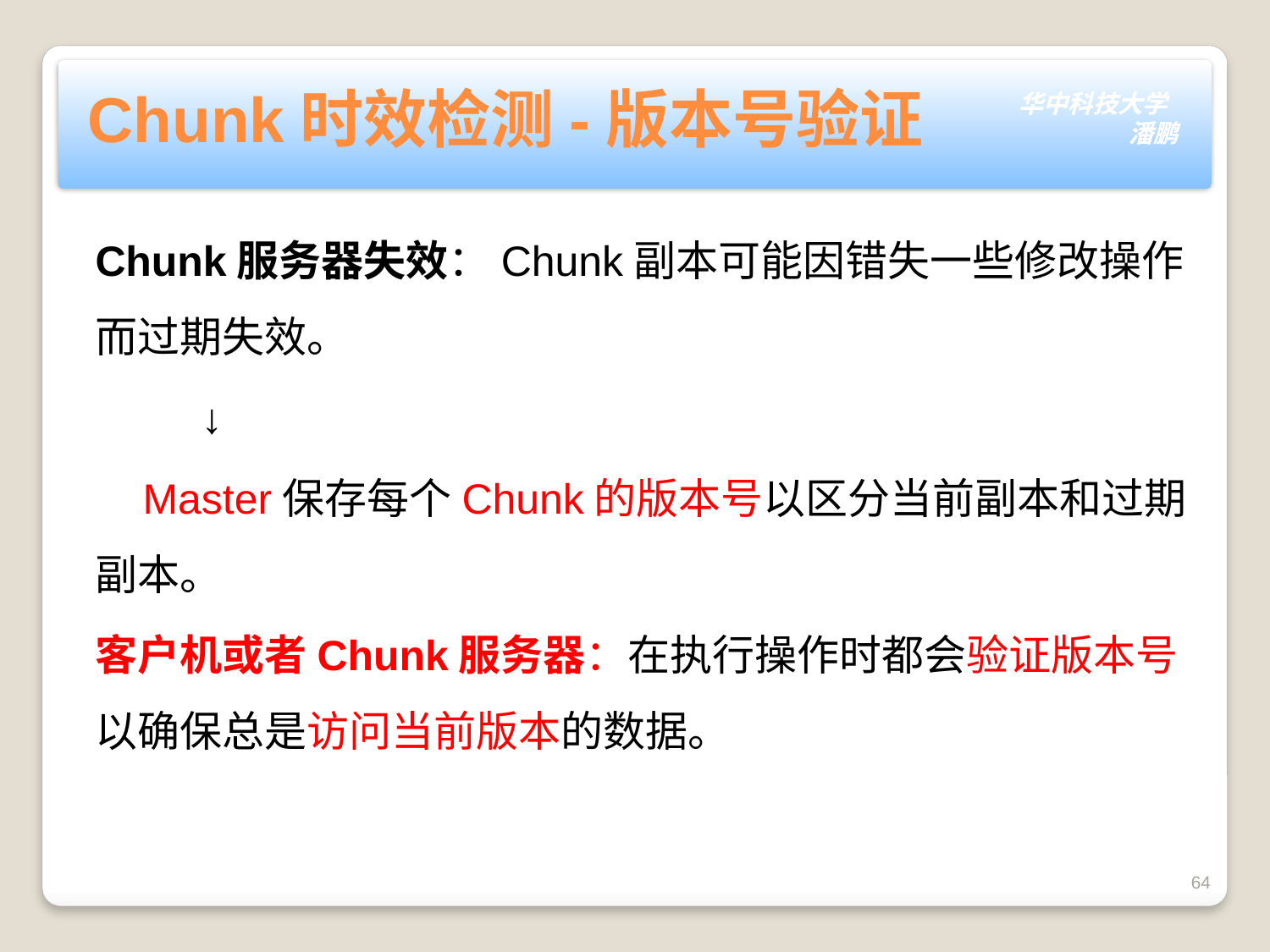

# Chunk时效检测-版本号验证
Chunk服务器失效：Chunk副本可能因错失一些修改操作而过期失效。
         ↓
    Master保存每个Chunk的版本号以区分当前副本和过期副本。
客户机或者Chunk服务器：在执行操作时都会验证版本号以确保总是访问当前版本的数据。
64